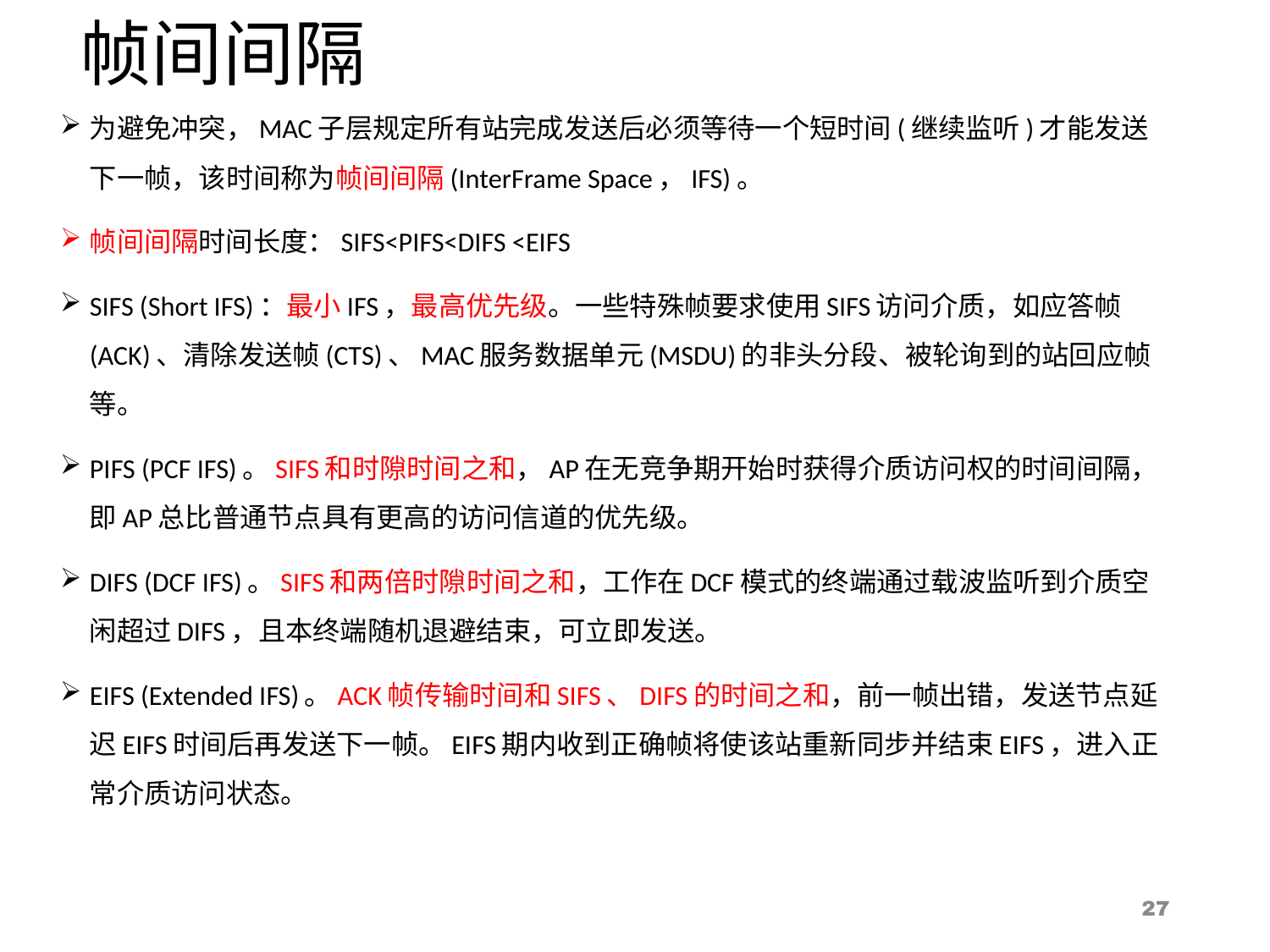

# 帧间间隔
为避免冲突，MAC子层规定所有站完成发送后必须等待一个短时间(继续监听)才能发送下一帧，该时间称为帧间间隔(InterFrame Space，IFS)。
帧间间隔时间长度：SIFS<PIFS<DIFS <EIFS
SIFS (Short IFS)：最小IFS，最高优先级。一些特殊帧要求使用SIFS访问介质，如应答帧(ACK)、清除发送帧(CTS)、MAC服务数据单元(MSDU)的非头分段、被轮询到的站回应帧等。
PIFS (PCF IFS)。SIFS和时隙时间之和，AP在无竞争期开始时获得介质访问权的时间间隔，即AP总比普通节点具有更高的访问信道的优先级。
DIFS (DCF IFS)。SIFS和两倍时隙时间之和，工作在DCF模式的终端通过载波监听到介质空闲超过DIFS，且本终端随机退避结束，可立即发送。
EIFS (Extended IFS)。ACK帧传输时间和SIFS、DIFS的时间之和，前一帧出错，发送节点延迟EIFS时间后再发送下一帧。EIFS期内收到正确帧将使该站重新同步并结束EIFS，进入正常介质访问状态。

27